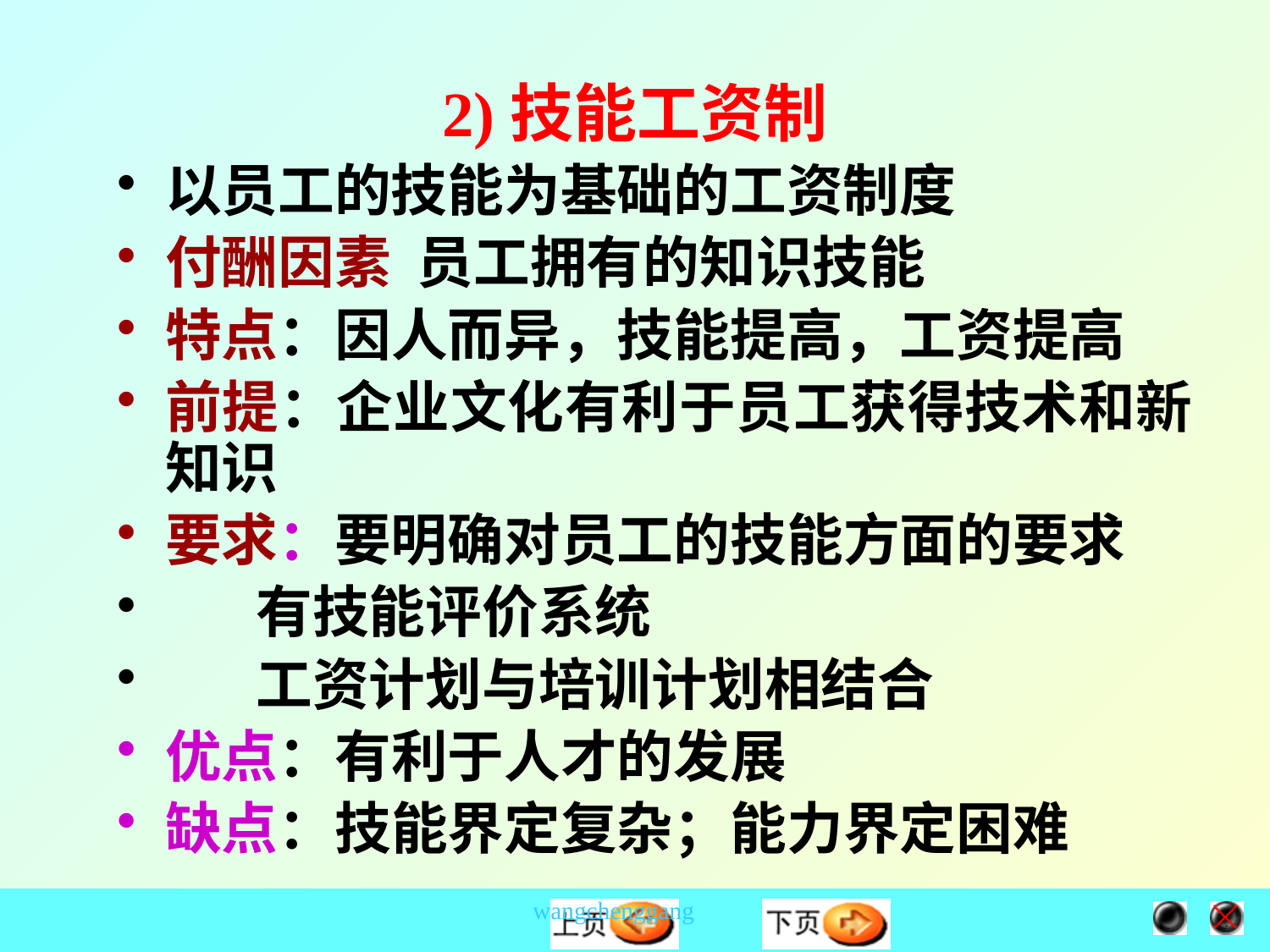

# 2)技能工资制
以员工的技能为基础的工资制度
付酬因素  员工拥有的知识技能
特点：因人而异，技能提高，工资提高
前提：企业文化有利于员工获得技术和新知识
要求：要明确对员工的技能方面的要求
      有技能评价系统
      工资计划与培训计划相结合
优点：有利于人才的发展
缺点：技能界定复杂；能力界定困难
wangchenggang